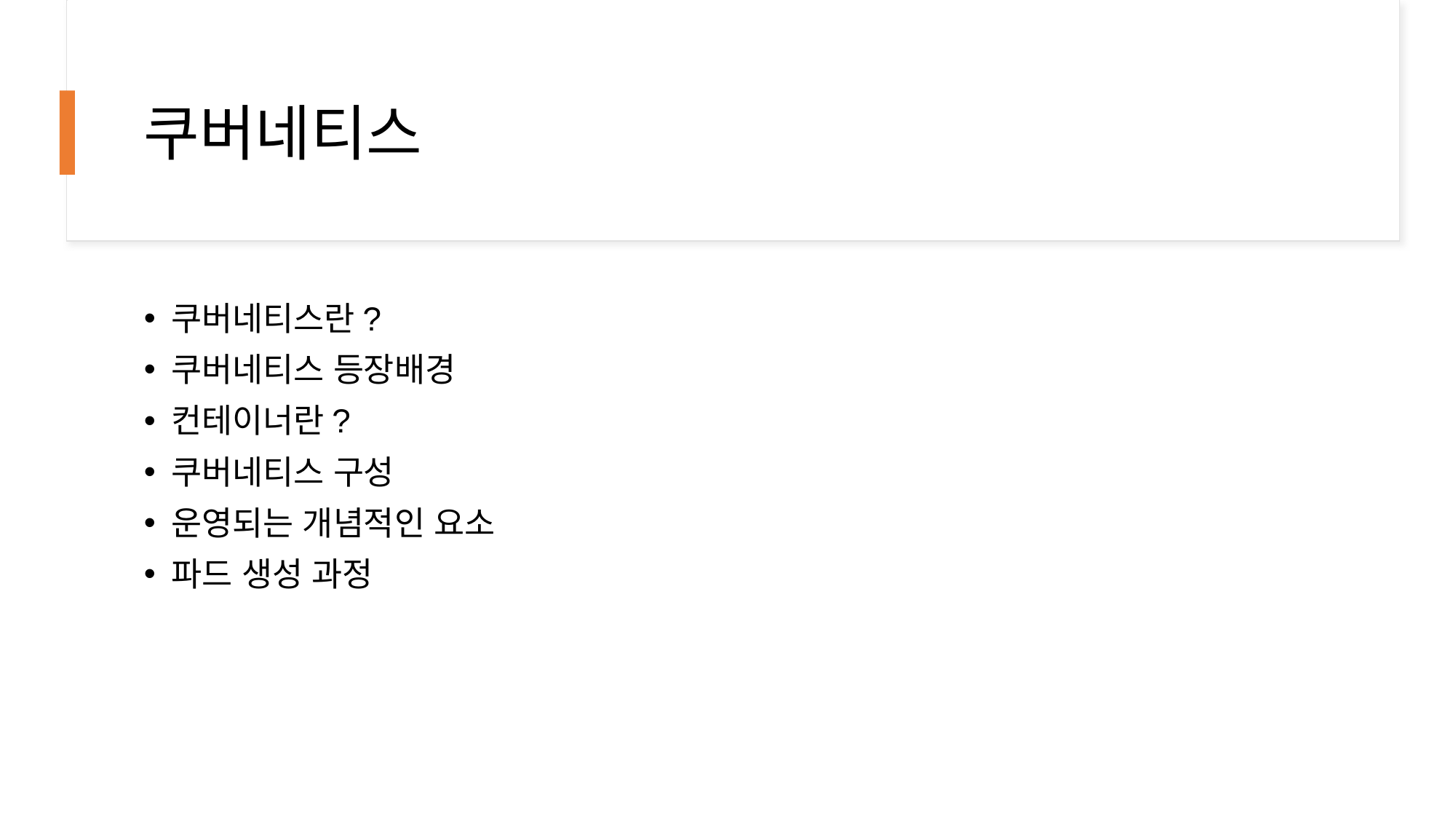

# 쿠버네티스

쿠버네티스란?
쿠버네티스 등장배경
컨테이너란?
쿠버네티스 구성
운영되는 개념적인 요소
파드 생성 과정